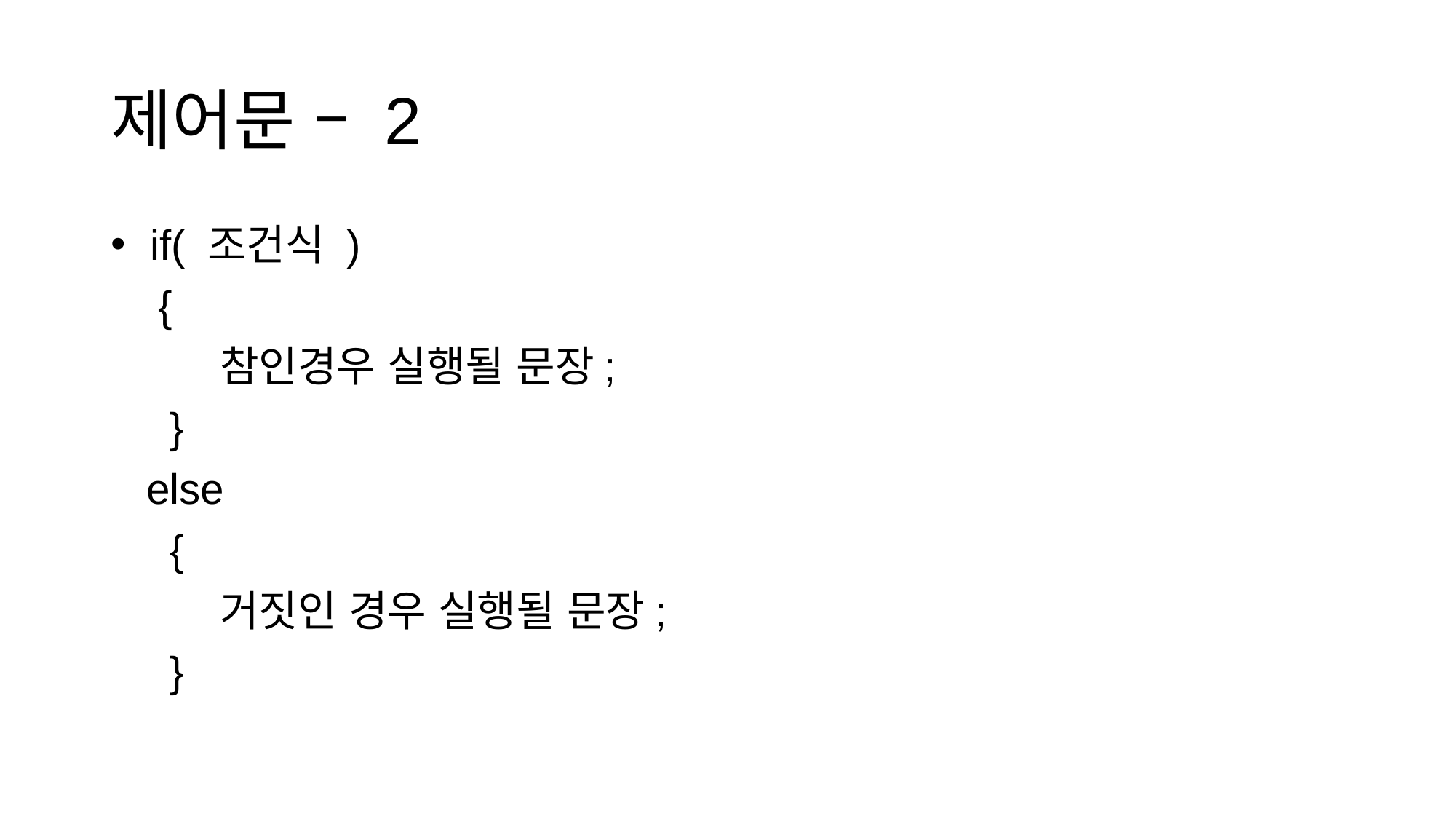

# 제어문 – 2
 if( 조건식 )
    {
	참인경우 실행될 문장;
     }
   else
     {
	거짓인 경우 실행될 문장;
     }